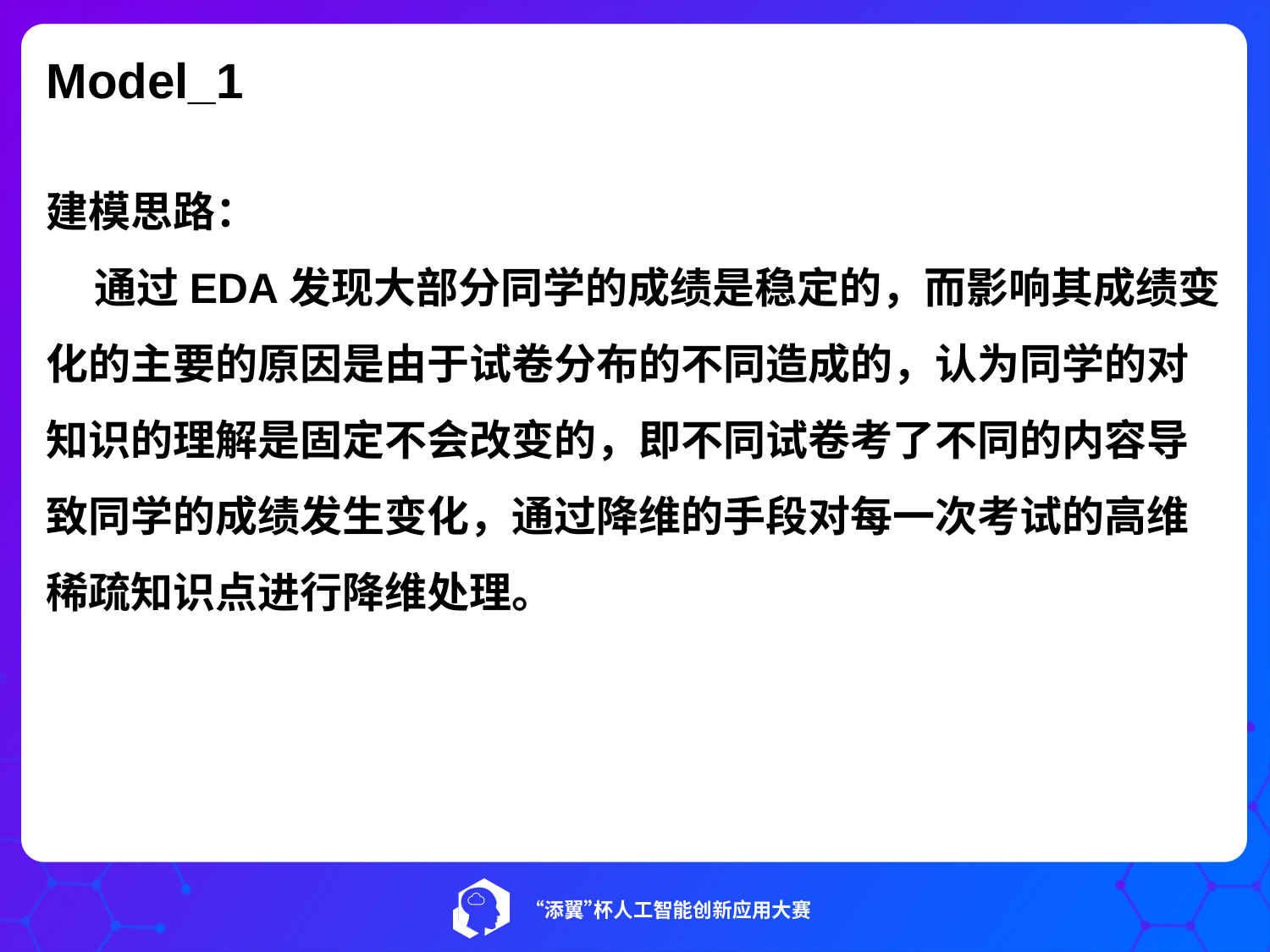

Model_1

建模思路：
    通过EDA发现大部分同学的成绩是稳定的，而影响其成绩变化的主要的原因是由于试卷分布的不同造成的，认为同学的对知识的理解是固定不会改变的，即不同试卷考了不同的内容导致同学的成绩发生变化，通过降维的手段对每一次考试的高维稀疏知识点进行降维处理。